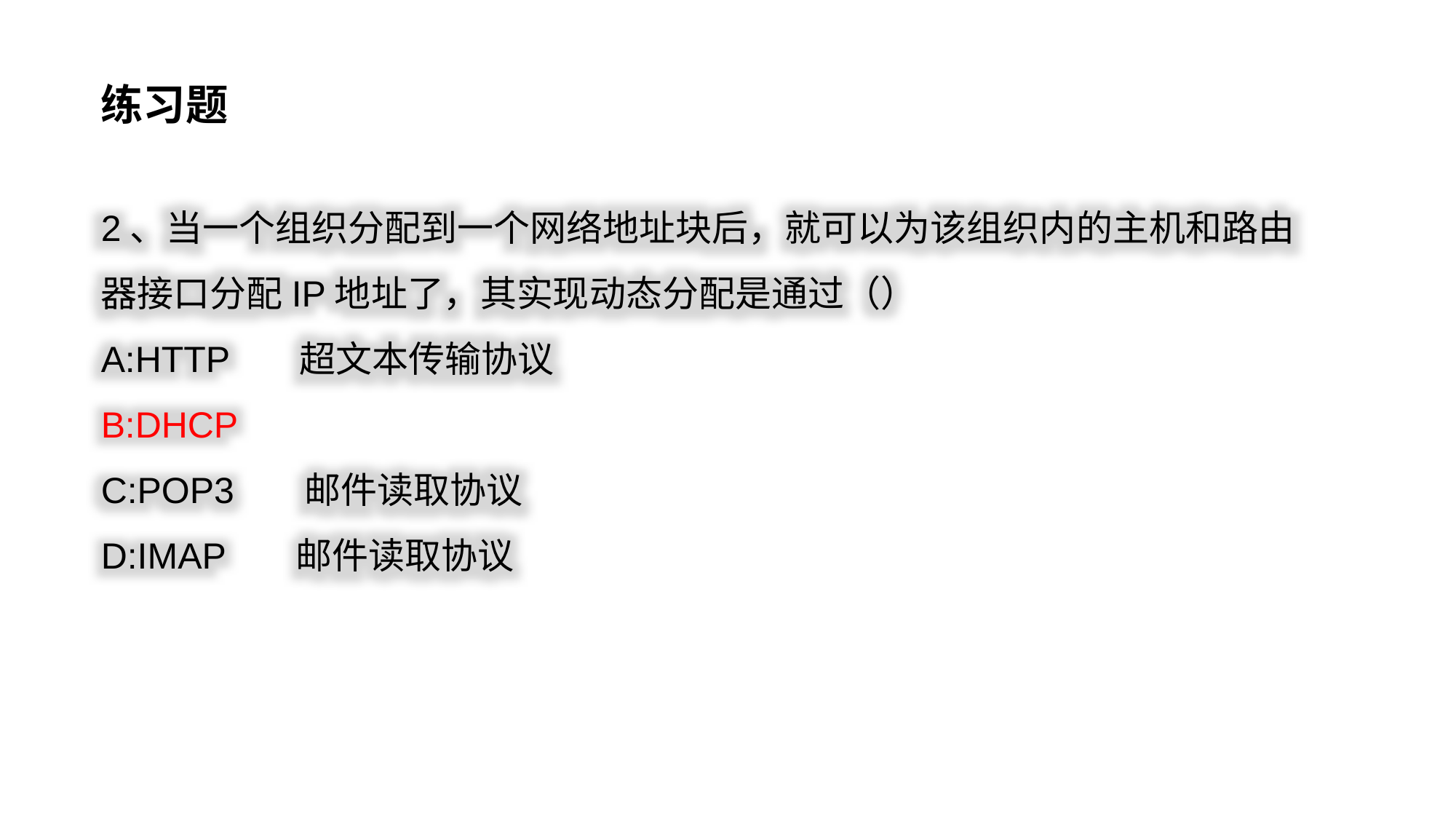

练习题
2、当一个组织分配到一个网络地址块后，就可以为该组织内的主机和路由器接口分配IP地址了，其实现动态分配是通过（）
A:HTTP      超文本传输协议
B:DHCP
C:POP3      邮件读取协议
D:IMAP      邮件读取协议